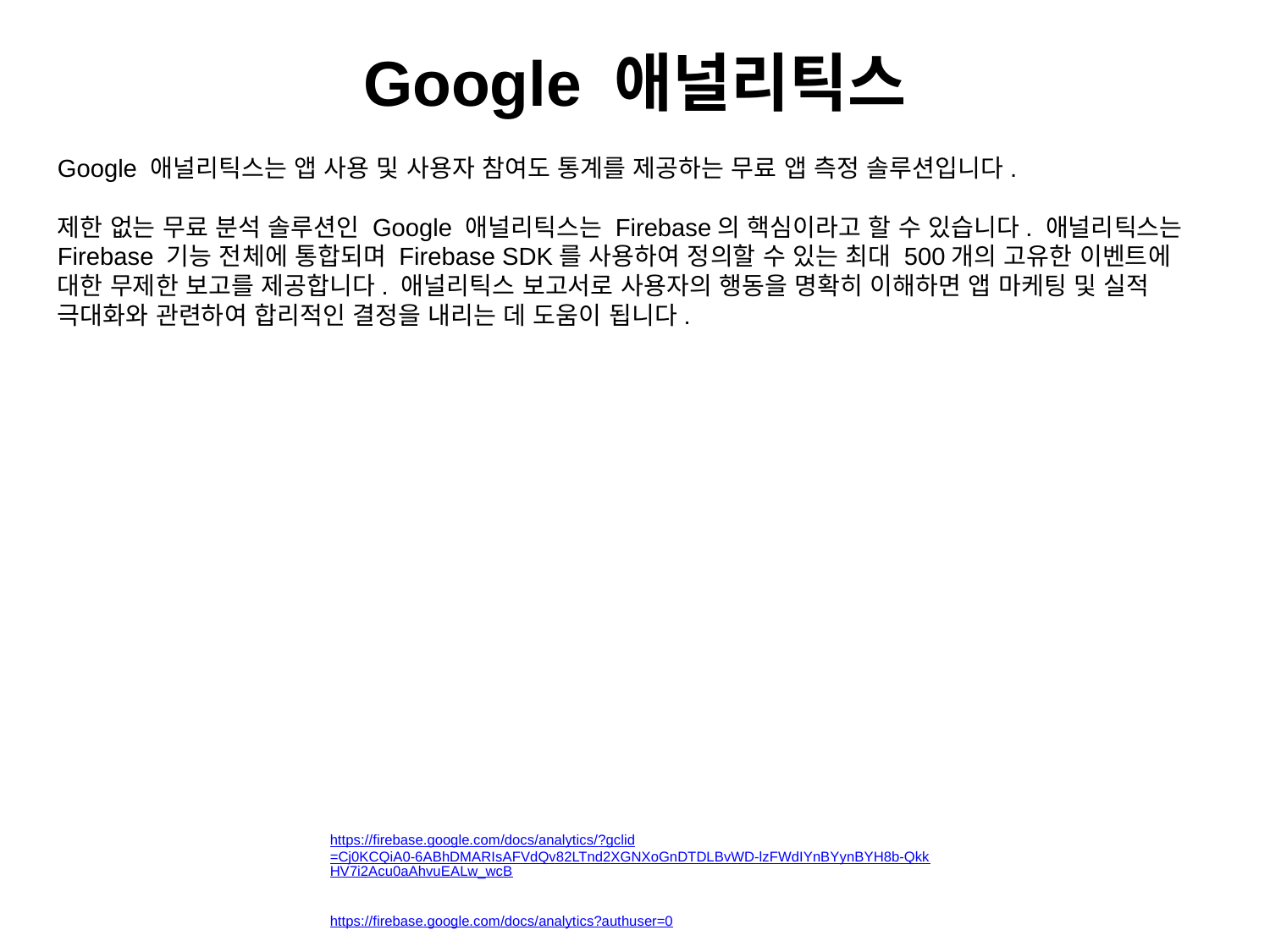

Google 애널리틱스
Google 애널리틱스는 앱 사용 및 사용자 참여도 통계를 제공하는 무료 앱 측정 솔루션입니다.

제한 없는 무료 분석 솔루션인 Google 애널리틱스는 Firebase의 핵심이라고 할 수 있습니다. 애널리틱스는 Firebase 기능 전체에 통합되며 Firebase SDK를 사용하여 정의할 수 있는 최대 500개의 고유한 이벤트에 대한 무제한 보고를 제공합니다. 애널리틱스 보고서로 사용자의 행동을 명확히 이해하면 앱 마케팅 및 실적 극대화와 관련하여 합리적인 결정을 내리는 데 도움이 됩니다.
https://firebase.google.com/docs/analytics/?gclid=Cj0KCQiA0-6ABhDMARIsAFVdQv82LTnd2XGNXoGnDTDLBvWD-lzFWdIYnBYynBYH8b-QkkHV7i2Acu0aAhvuEALw_wcB

https://firebase.google.com/docs/analytics?authuser=0